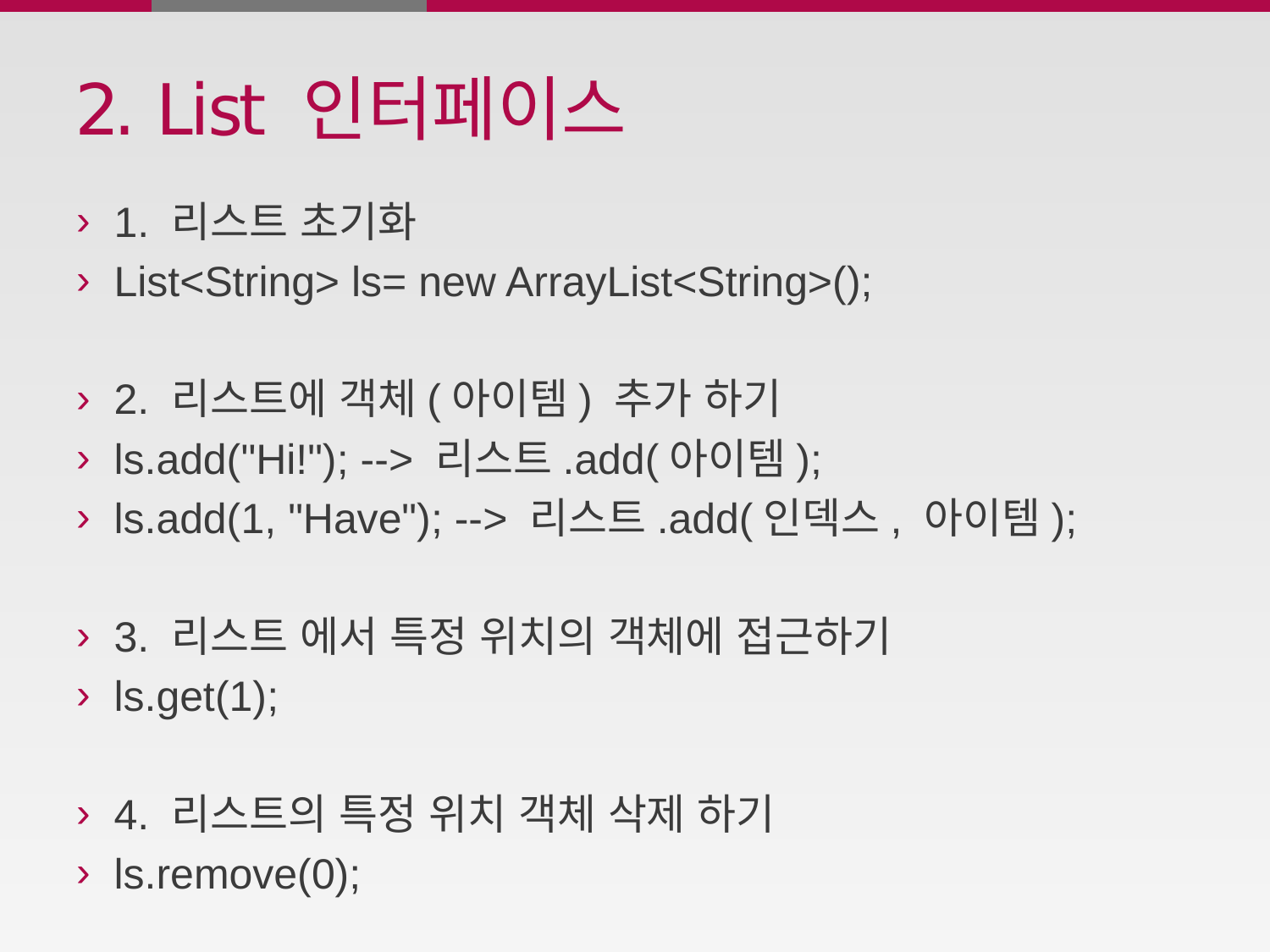

# 2. List 인터페이스
1. 리스트 초기화
List<String> ls= new ArrayList<String>();

2. 리스트에 객체(아이템) 추가 하기
ls.add("Hi!"); --> 리스트.add(아이템);
ls.add(1, "Have"); --> 리스트.add(인덱스, 아이템);

3. 리스트 에서 특정 위치의 객체에 접근하기
ls.get(1);

4. 리스트의 특정 위치 객체 삭제 하기
ls.remove(0);